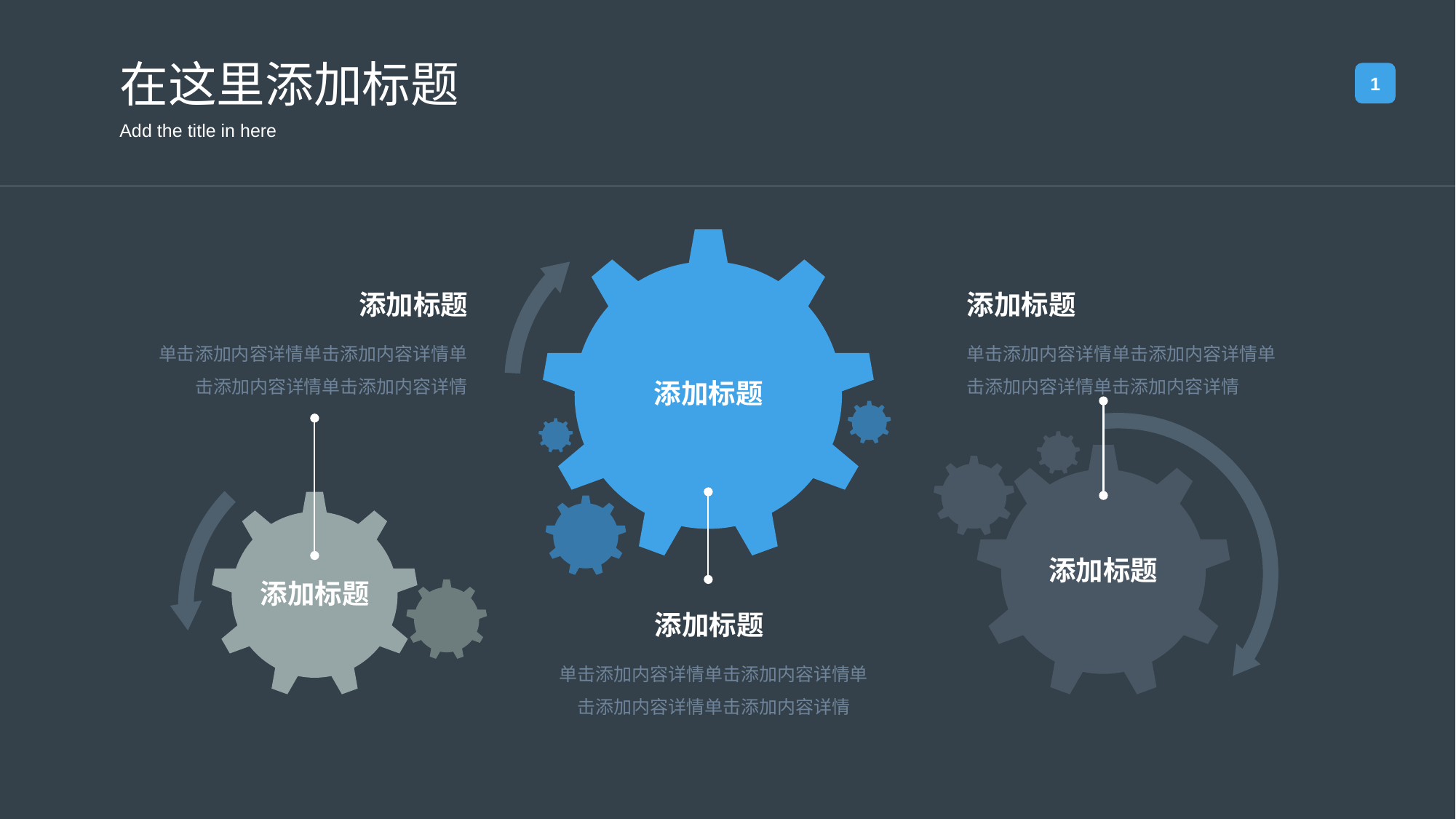

在这里添加标题
1
Add the title in here

添加标题
添加标题
添加标题
单击添加内容详情单击添加内容详情单
击添加内容详情单击添加内容详情
单击添加内容详情单击添加内容详情单
击添加内容详情单击添加内容详情

添加标题

添加标题

添加标题
单击添加内容详情单击添加内容详情单
击添加内容详情单击添加内容详情